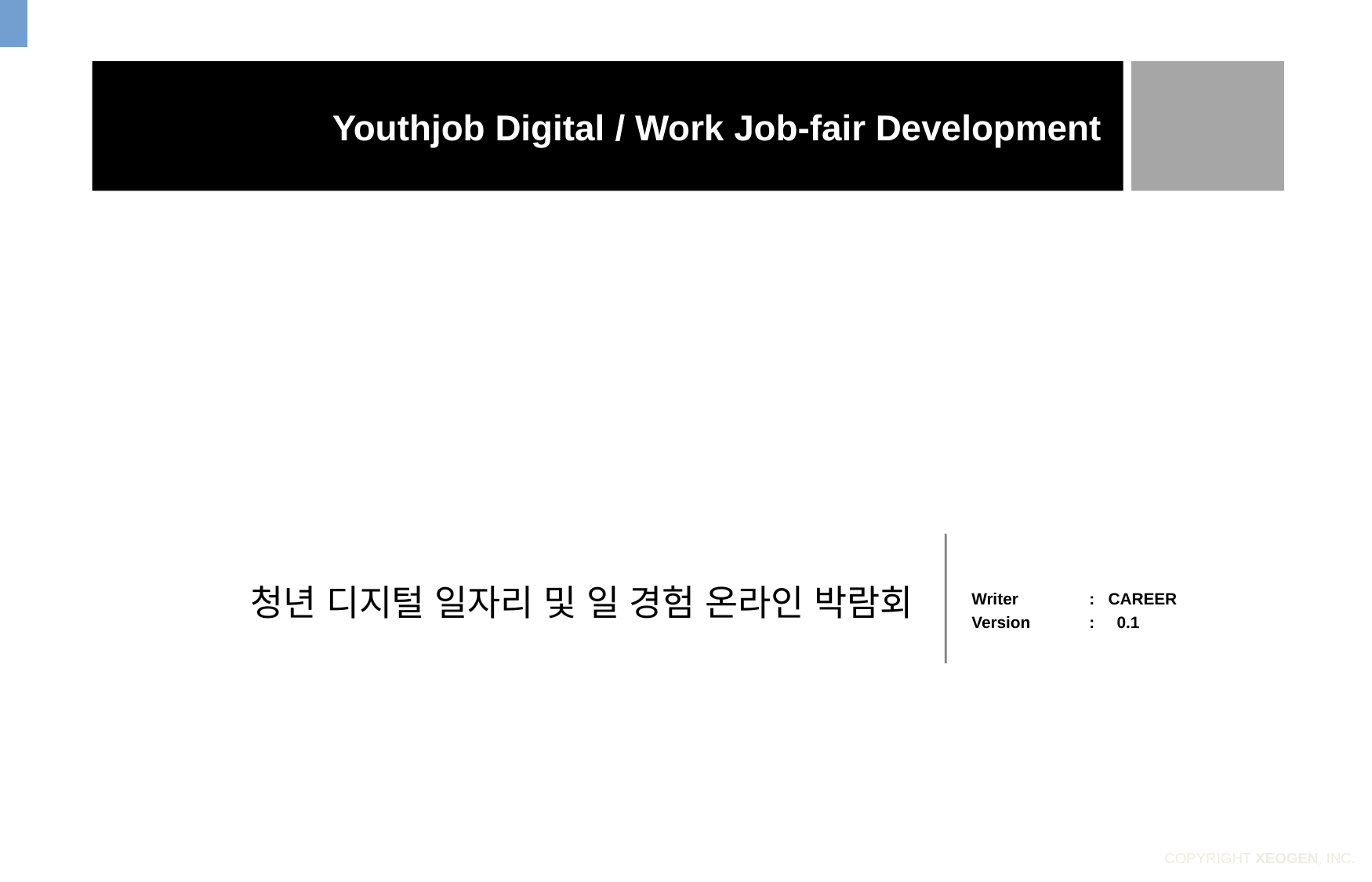

# 청년 디지털 일자리 및 일 경험 온라인 박람회
0.1